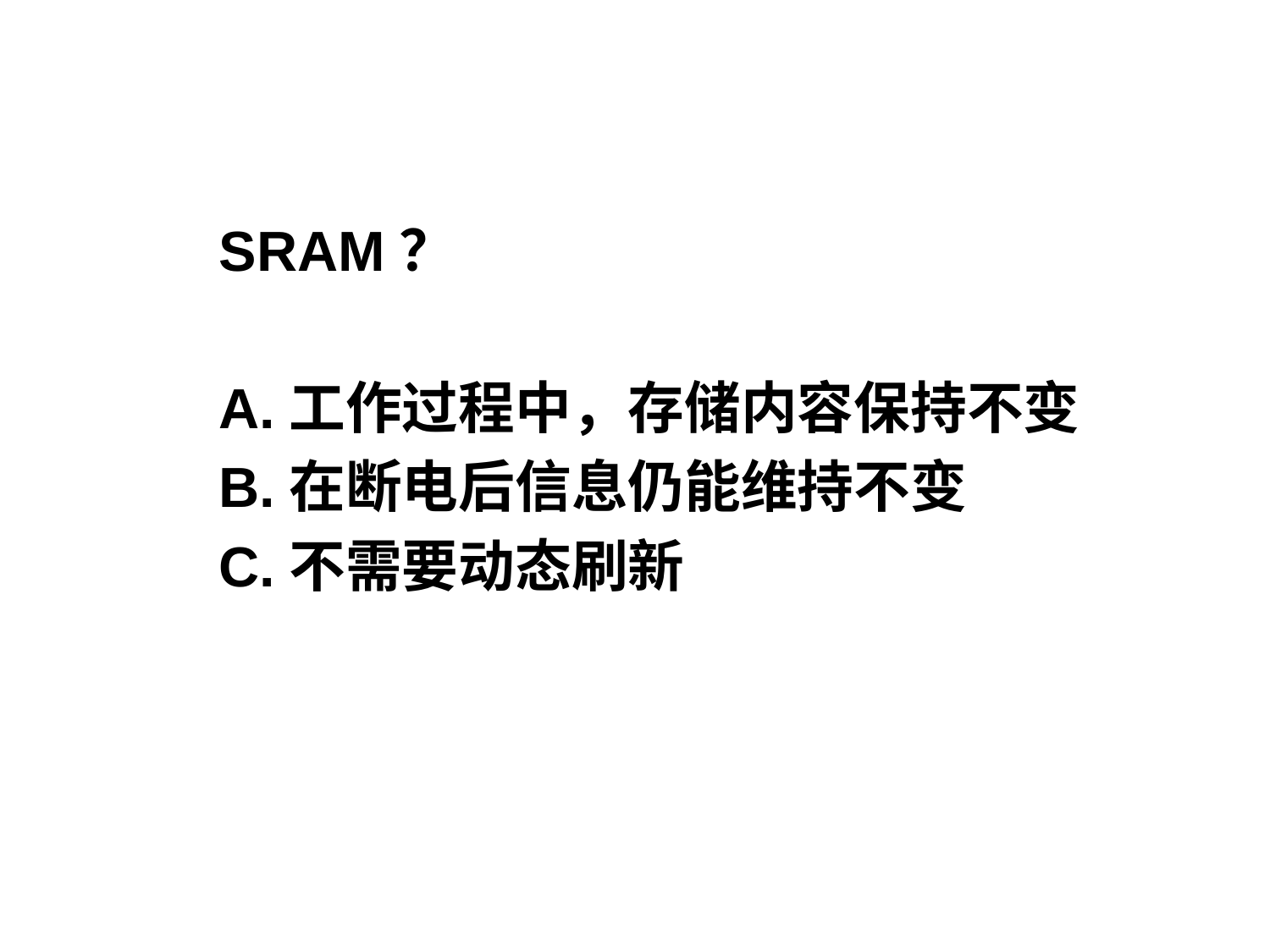

SRAM？

A.工作过程中，存储内容保持不变
B.在断电后信息仍能维持不变
C.不需要动态刷新